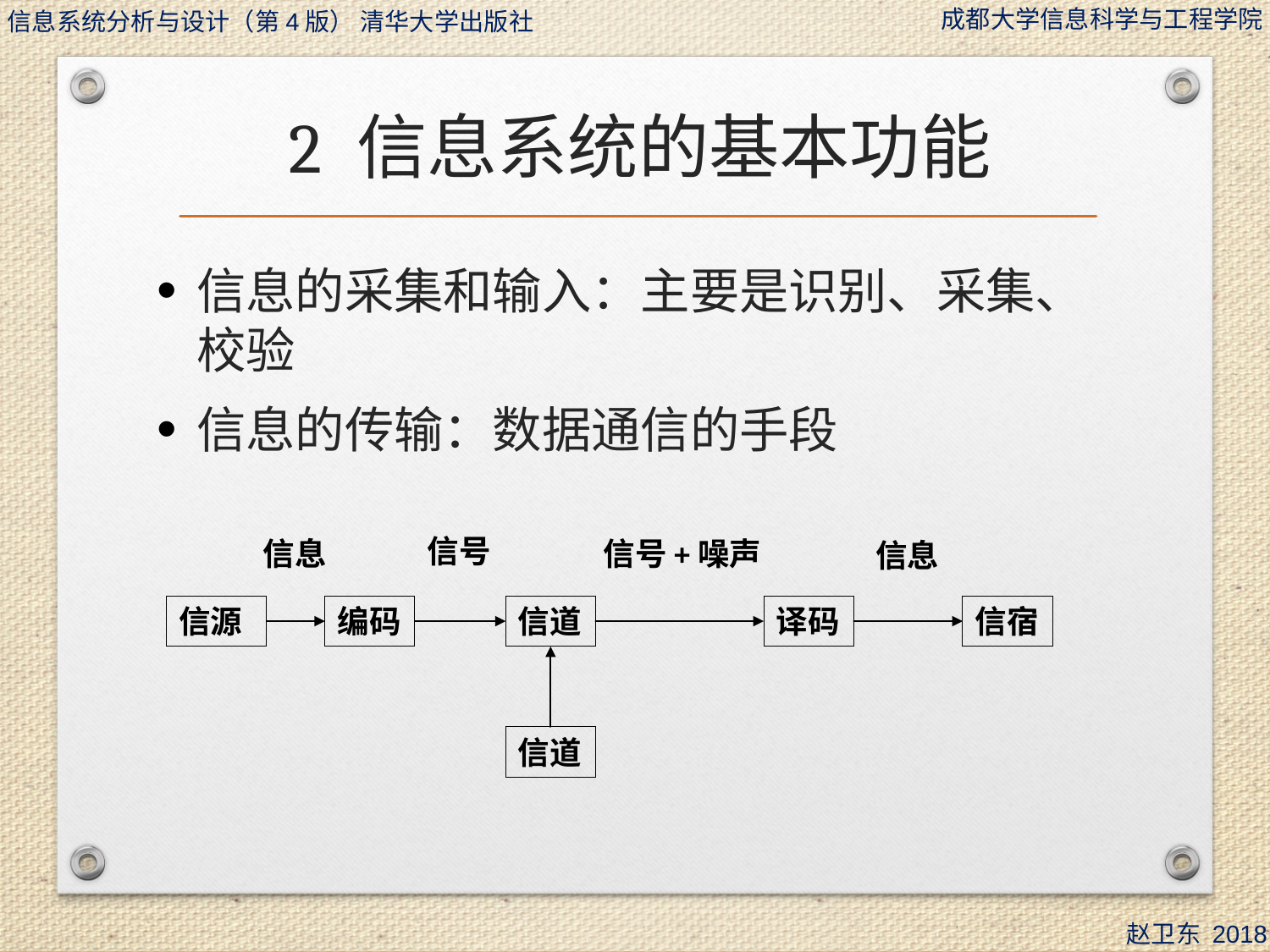

# 2 信息系统的基本功能
信息的采集和输入：主要是识别、采集、校验
信息的传输：数据通信的手段
信号
信息
信号+噪声
信息
信源
编码
信道
译码
信宿
信道